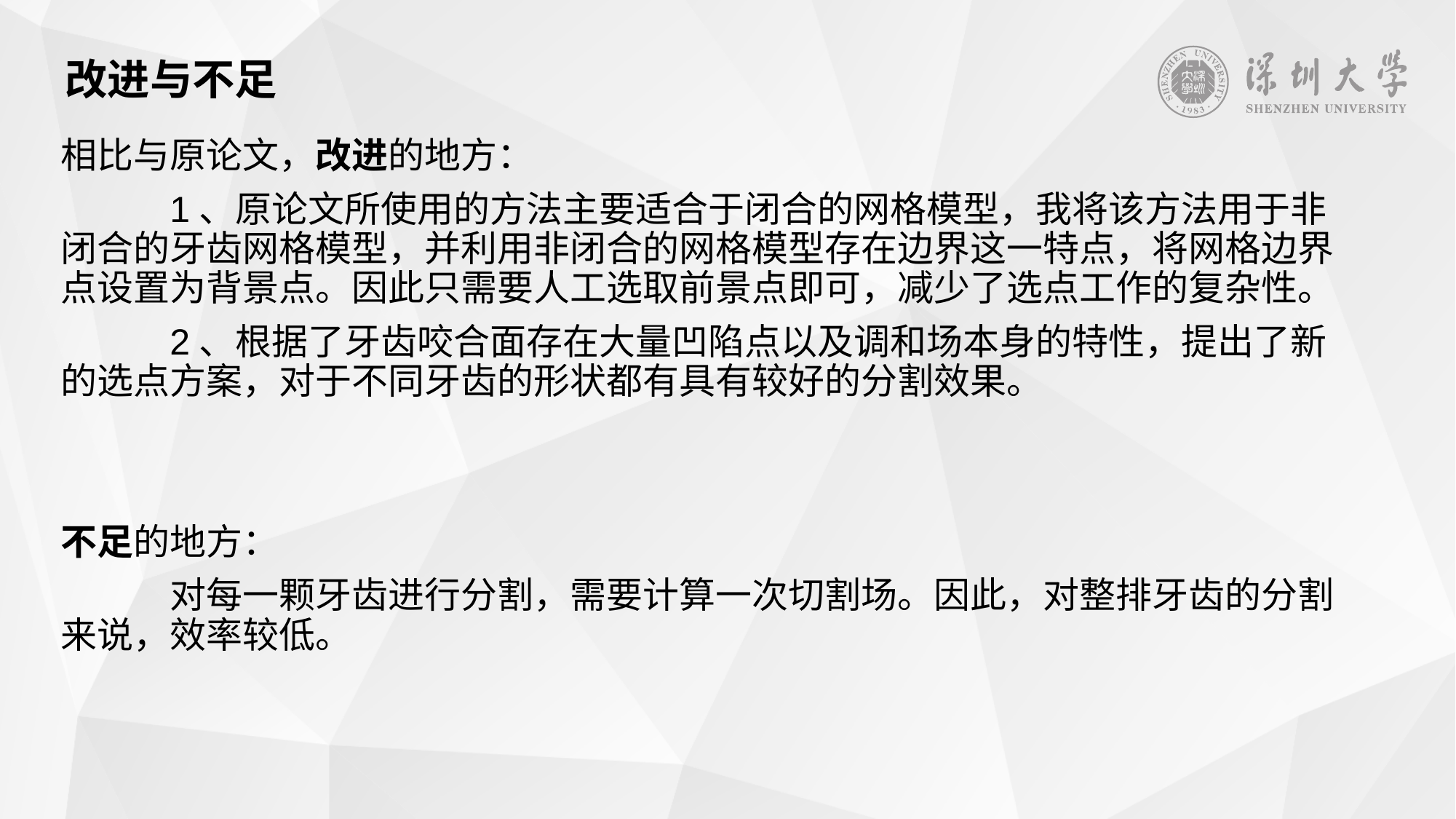

改进与不足
相比与原论文，改进的地方：
	1、原论文所使用的方法主要适合于闭合的网格模型，我将该方法用于非闭合的牙齿网格模型，并利用非闭合的网格模型存在边界这一特点，将网格边界点设置为背景点。因此只需要人工选取前景点即可，减少了选点工作的复杂性。
	2、根据了牙齿咬合面存在大量凹陷点以及调和场本身的特性，提出了新的选点方案，对于不同牙齿的形状都有具有较好的分割效果。

不足的地方：
	对每一颗牙齿进行分割，需要计算一次切割场。因此，对整排牙齿的分割来说，效率较低。